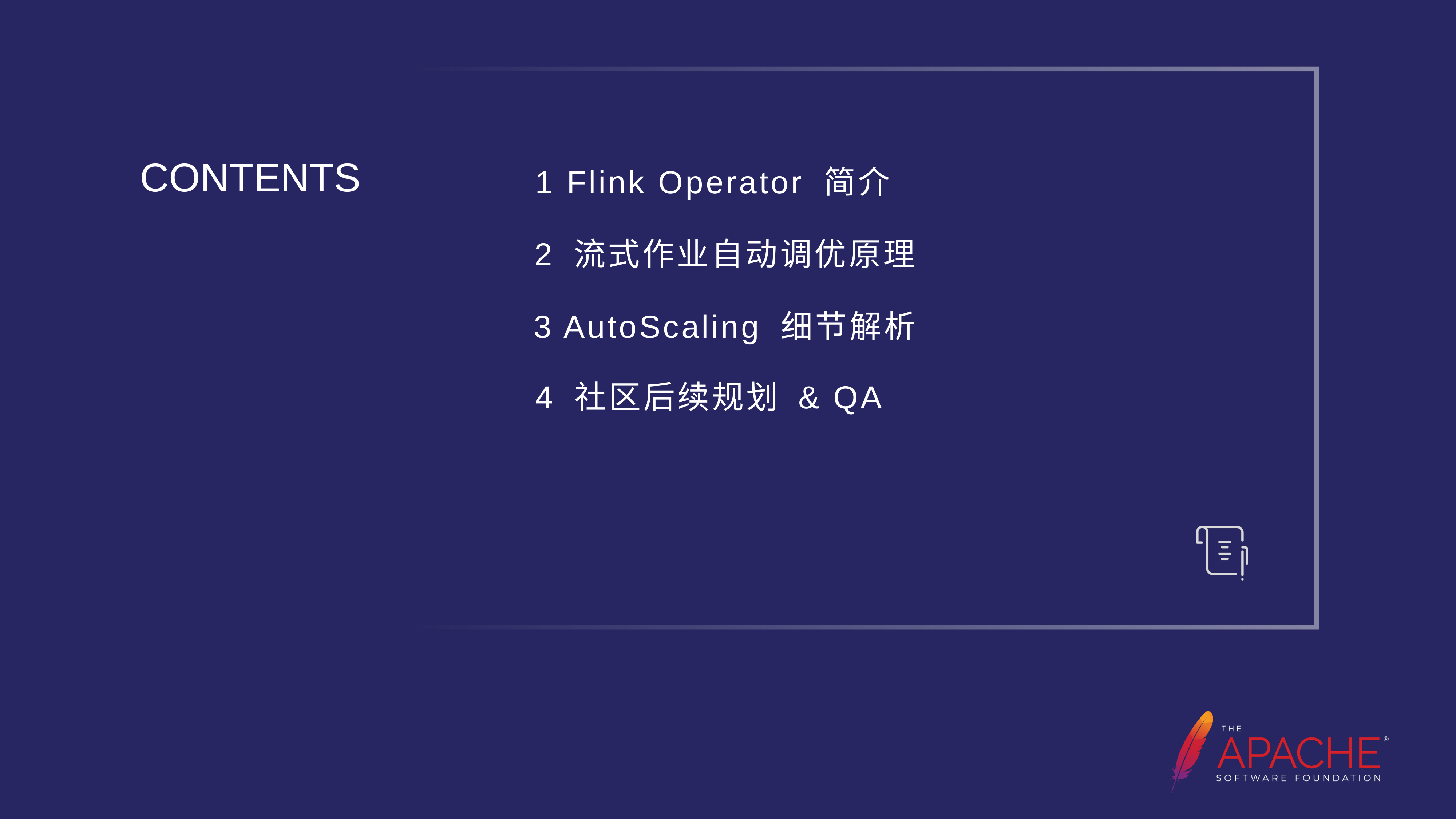

1 Flink Operator 简介

2 流式作业自动调优原理
3 AutoScaling 细节解析
4 社区后续规划 & QA